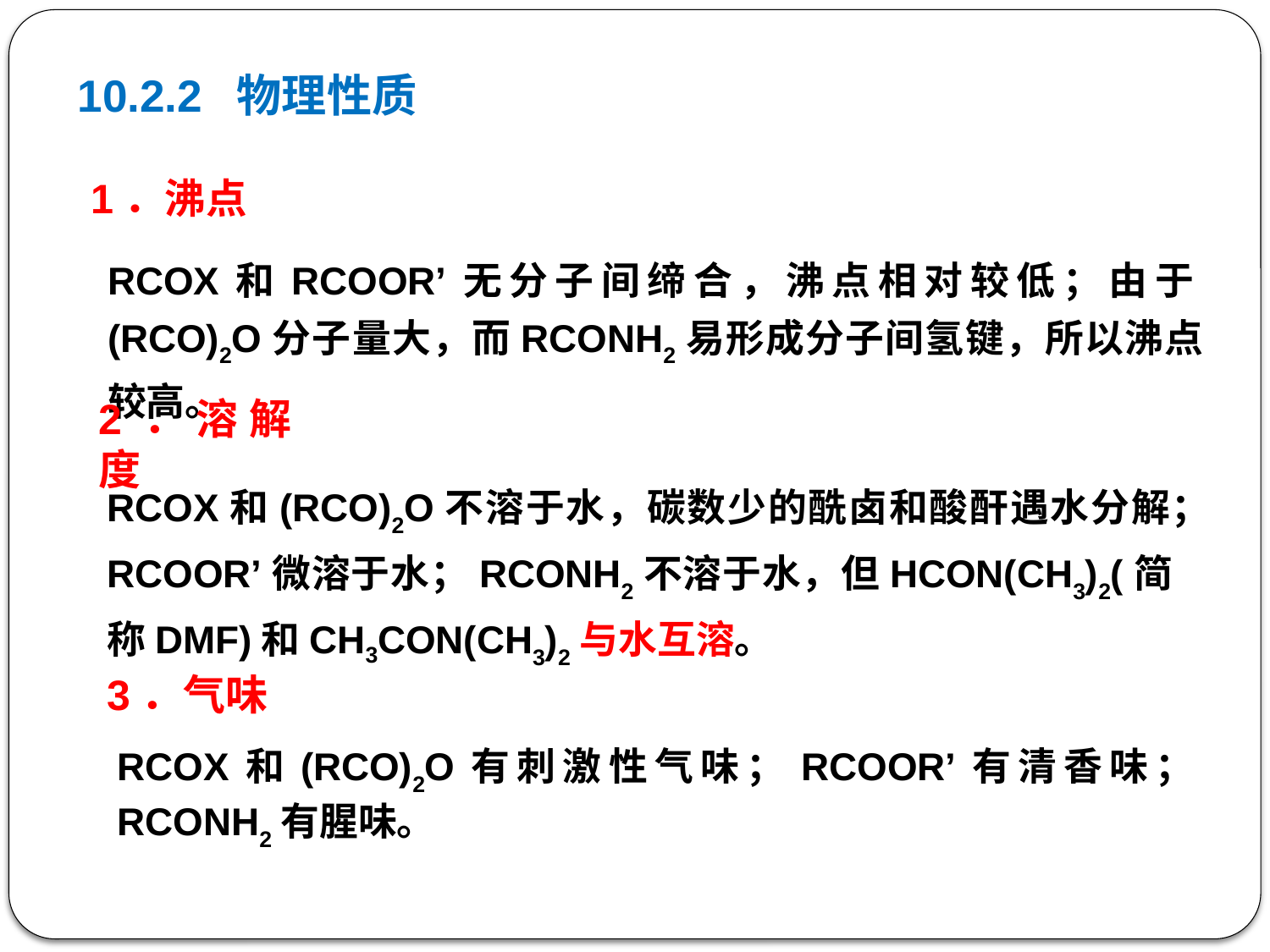

# 10.2.2  物理性质
1．沸点

RCOX和RCOOR’无分子间缔合，沸点相对较低；由于(RCO)2O分子量大，而RCONH2易形成分子间氢键，所以沸点较高。
2．溶解度
RCOX和(RCO)2O不溶于水，碳数少的酰卤和酸酐遇水分解；RCOOR’微溶于水；RCONH2不溶于水，但HCON(CH3)2(简称DMF)和CH3CON(CH3)2与水互溶。
3．气味
RCOX和(RCO)2O有刺激性气味；RCOOR’有清香味；RCONH2有腥味。